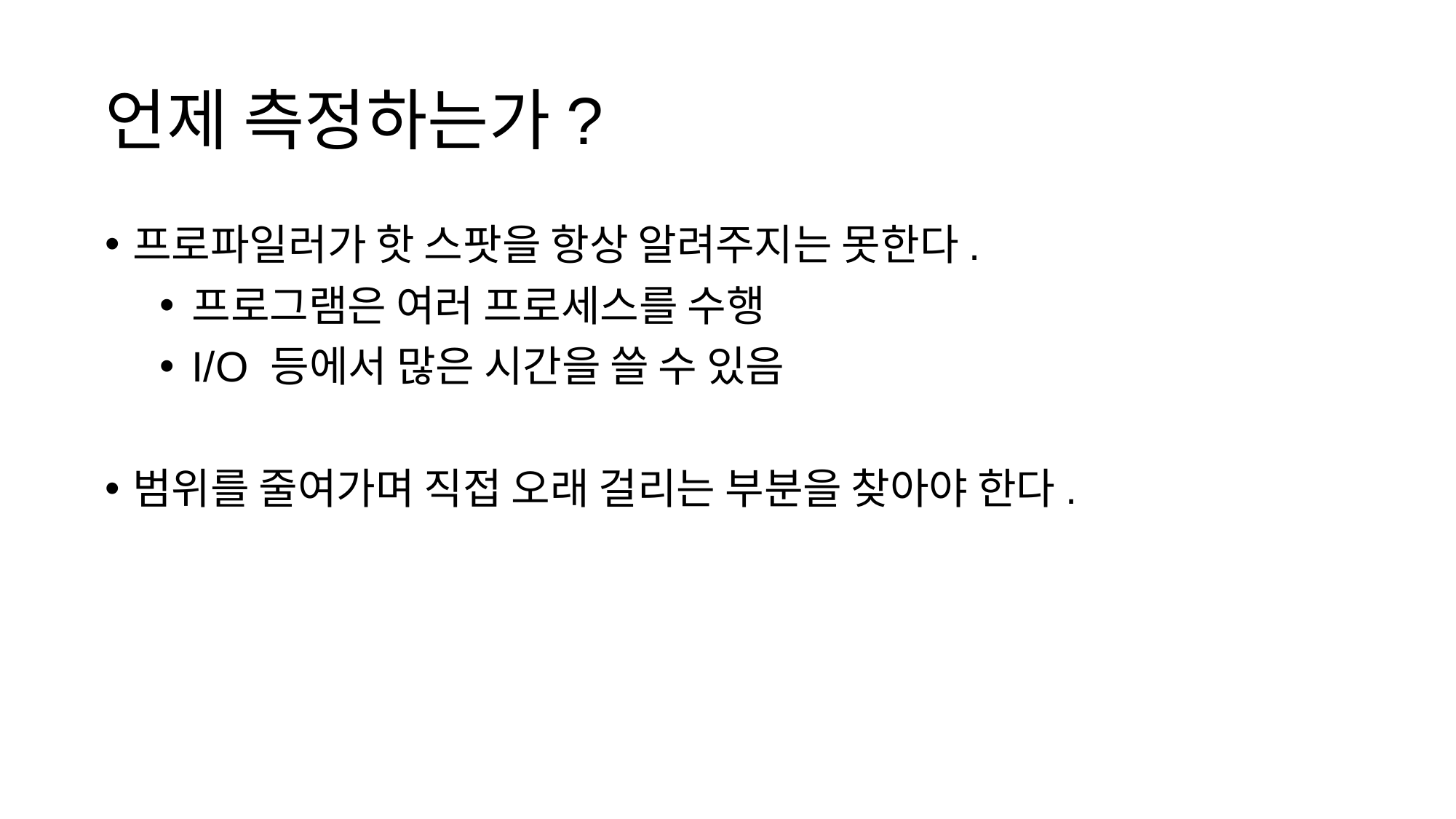

# 언제 측정하는가?
프로파일러가 핫 스팟을 항상 알려주지는 못한다.
프로그램은 여러 프로세스를 수행
I/O 등에서 많은 시간을 쓸 수 있음

범위를 줄여가며 직접 오래 걸리는 부분을 찾아야 한다.